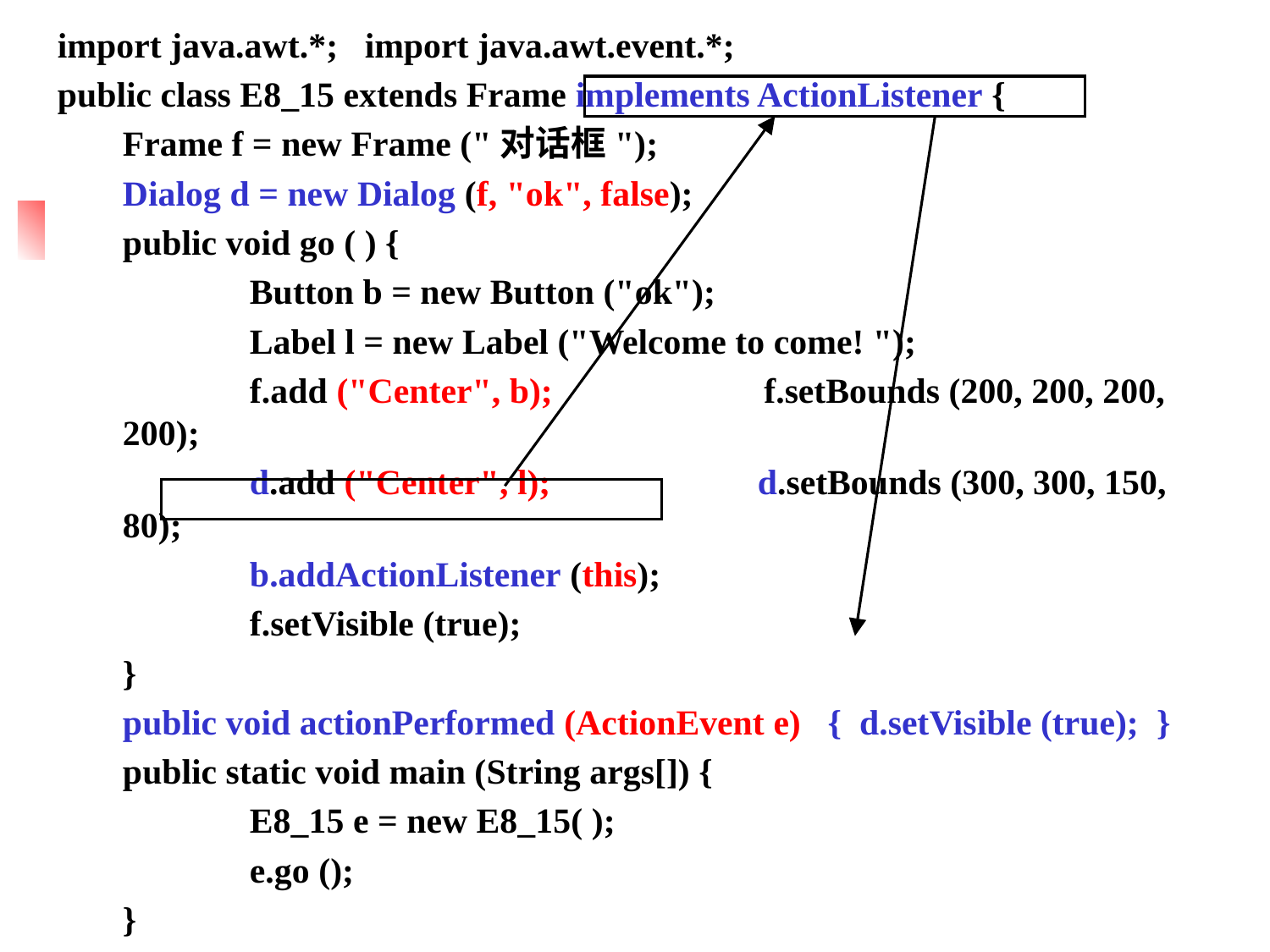

import java.awt.*;   import java.awt.event.*;
public class E8_15 extends Frame implements ActionListener {
	Frame f = new Frame ("对话框");
	Dialog d = new Dialog (f, "ok", false);
	public void go ( ) {
		Button b = new Button ("ok");
		Label l = new Label ("Welcome to come! ");
		f.add ("Center", b); 	               f.setBounds (200, 200, 200, 200);
		d.add ("Center", l); 		d.setBounds (300, 300, 150, 80);
		b.addActionListener (this);
		f.setVisible (true);
	}
	public void actionPerformed (ActionEvent e)   {  d.setVisible (true);  }
	public static void main (String args[]) {
		E8_15 e = new E8_15( );
		e.go ();
	}
}

38